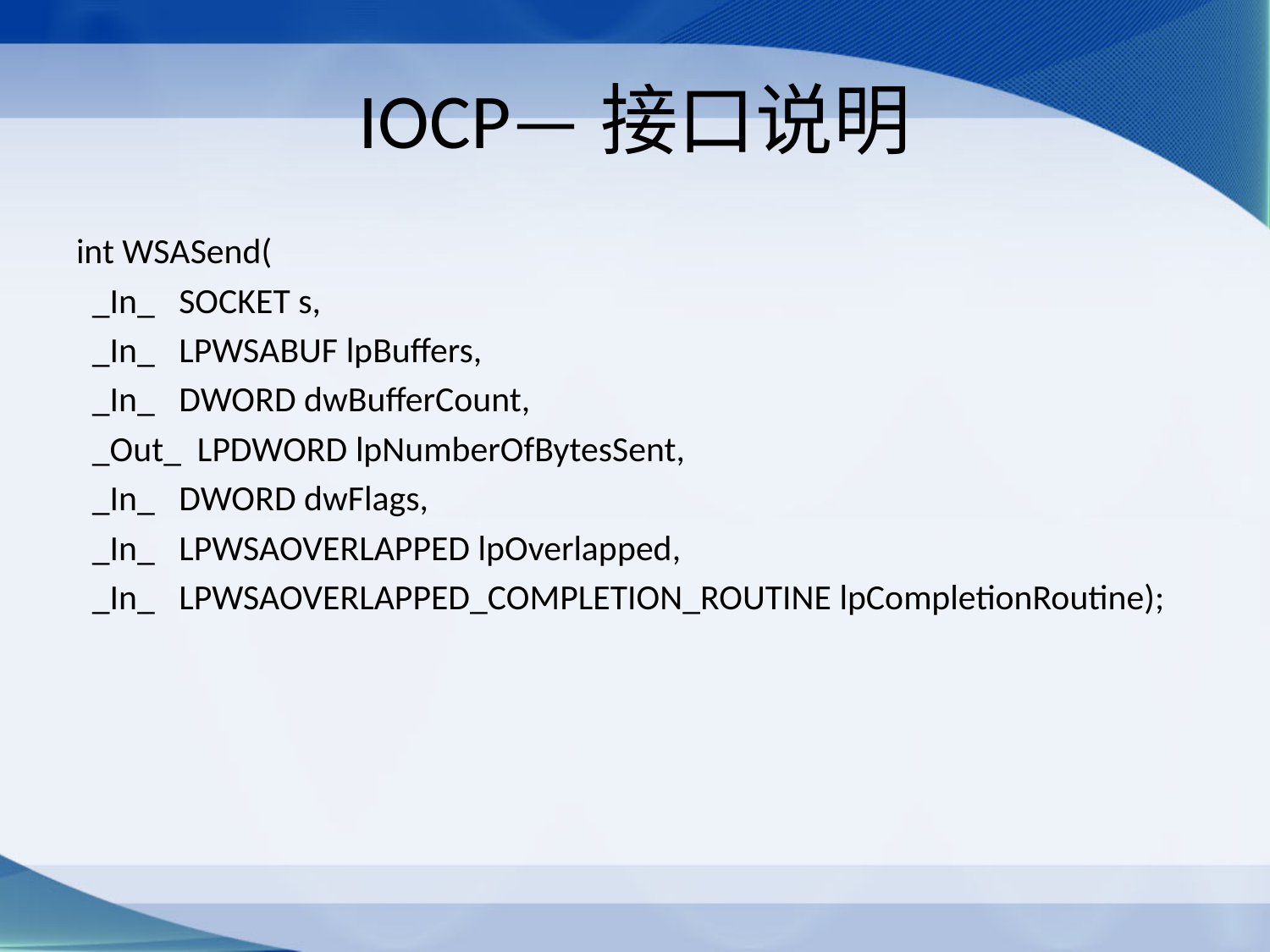

# IOCP—接口说明
int WSASend(
  _In_   SOCKET s,
  _In_   LPWSABUF lpBuffers,
  _In_   DWORD dwBufferCount,
  _Out_  LPDWORD lpNumberOfBytesSent,
  _In_   DWORD dwFlags,
  _In_   LPWSAOVERLAPPED lpOverlapped,
  _In_   LPWSAOVERLAPPED_COMPLETION_ROUTINE lpCompletionRoutine);